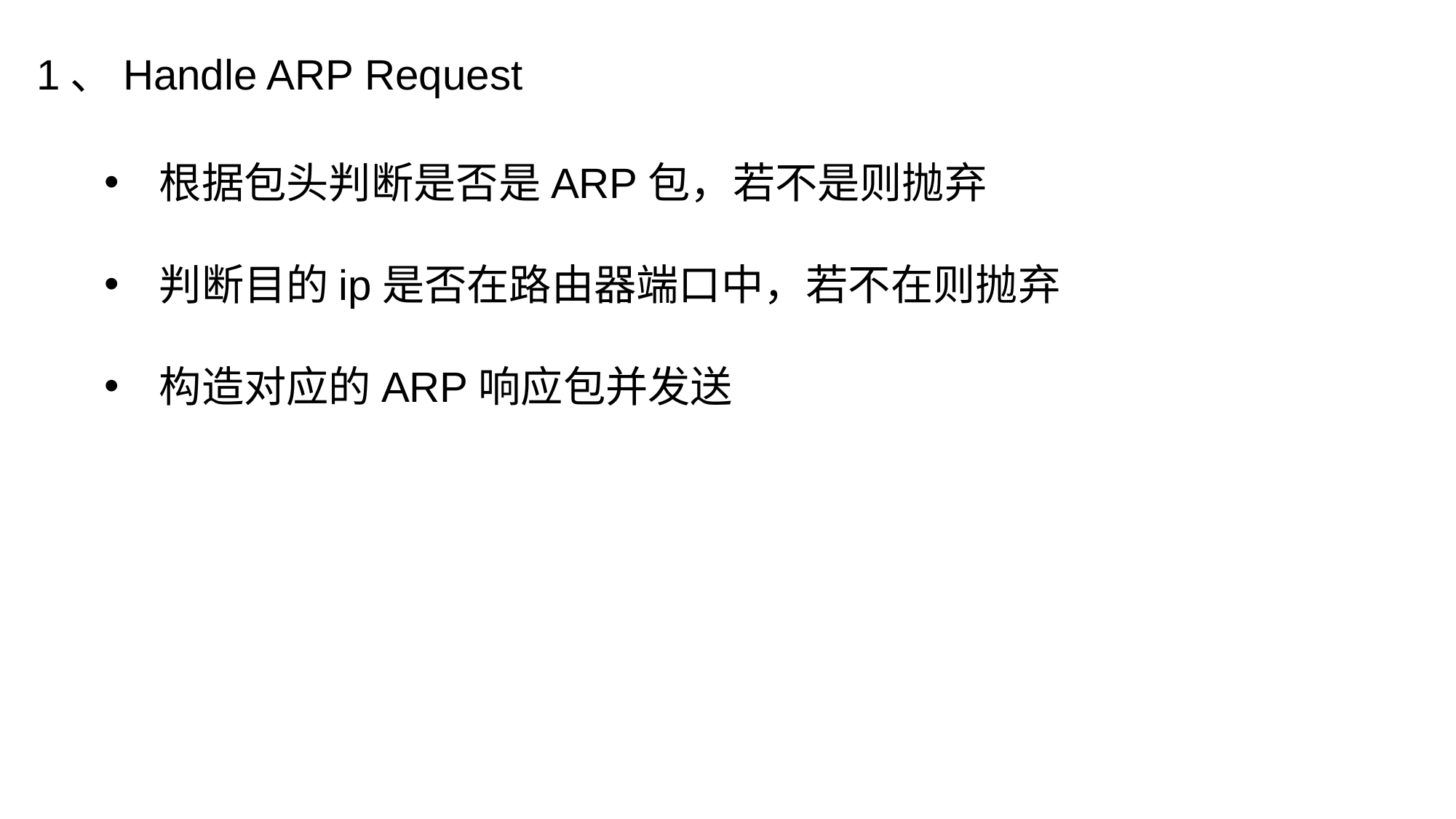

1、Handle ARP Request
根据包头判断是否是ARP包，若不是则抛弃

判断目的ip是否在路由器端口中，若不在则抛弃

构造对应的ARP响应包并发送